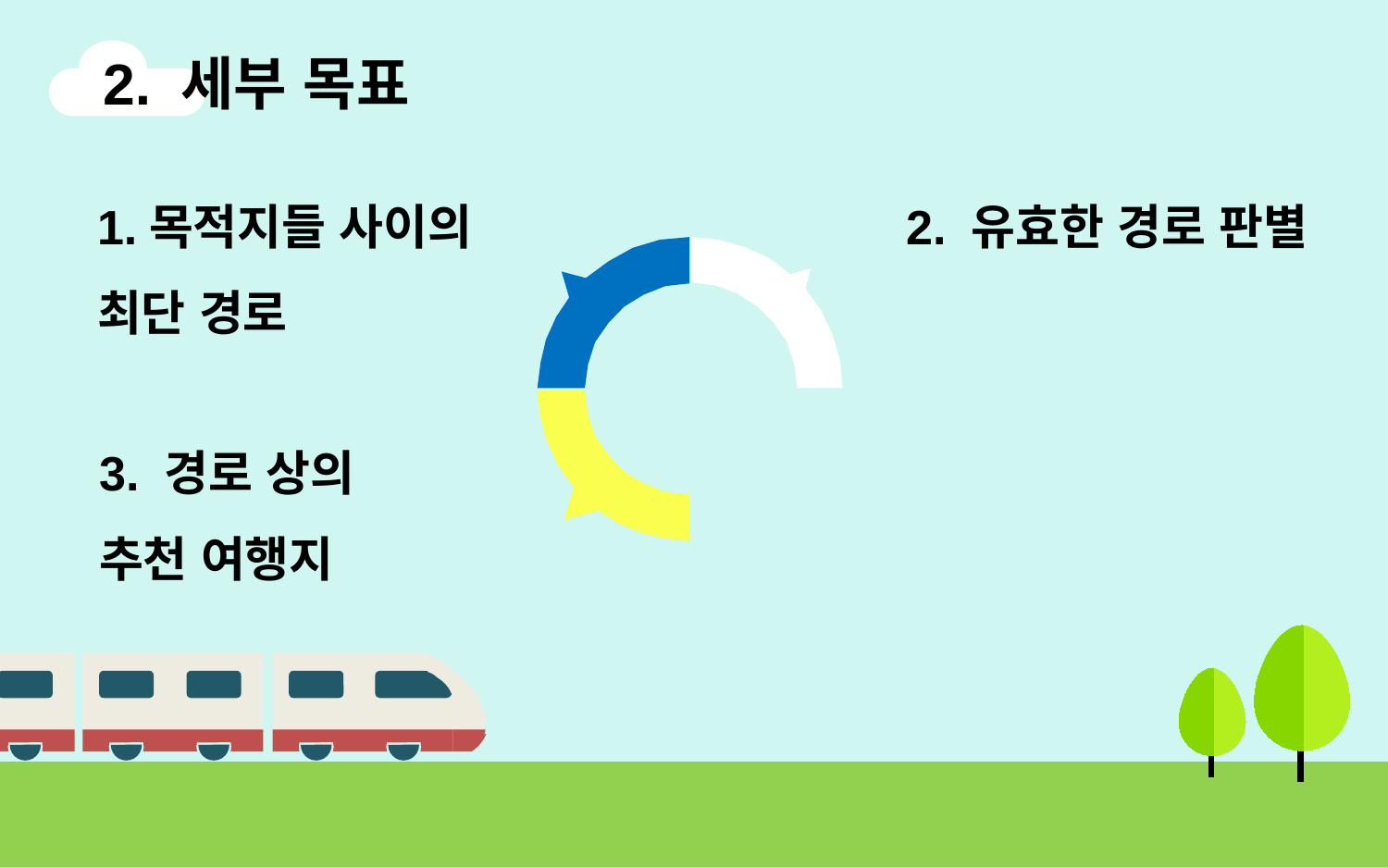

2. 세부 목표
1.목적지들 사이의
최단 경로
2. 유효한 경로 판별

3. 경로 상의
추천 여행지